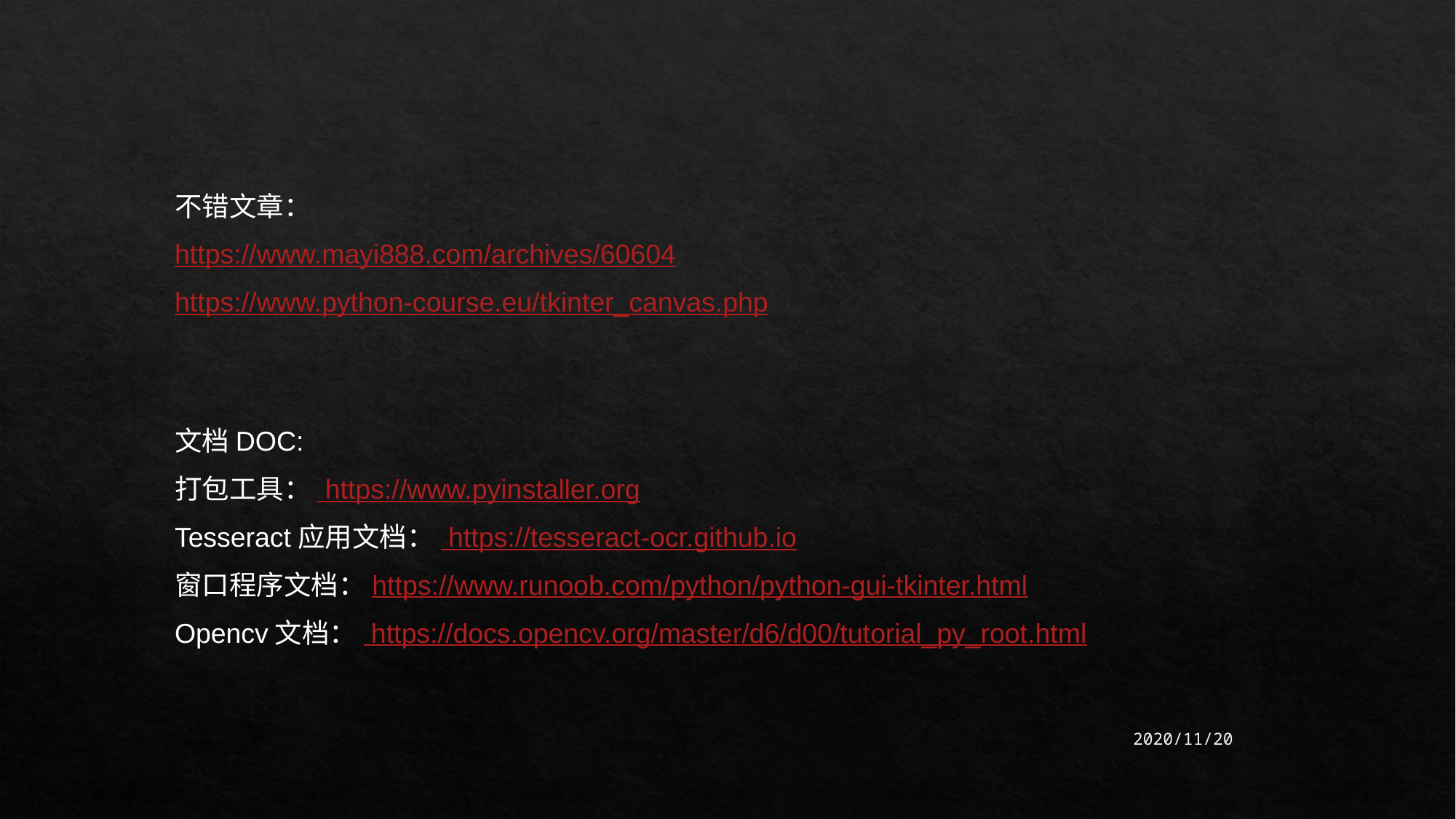

不错文章：
https://www.mayi888.com/archives/60604
https://www.python-course.eu/tkinter_canvas.php

文档DOC:
打包工具： https://www.pyinstaller.org
Tesseract应用文档： https://tesseract-ocr.github.io
窗口程序文档：https://www.runoob.com/python/python-gui-tkinter.html
Opencv文档： https://docs.opencv.org/master/d6/d00/tutorial_py_root.html

2020/11/20